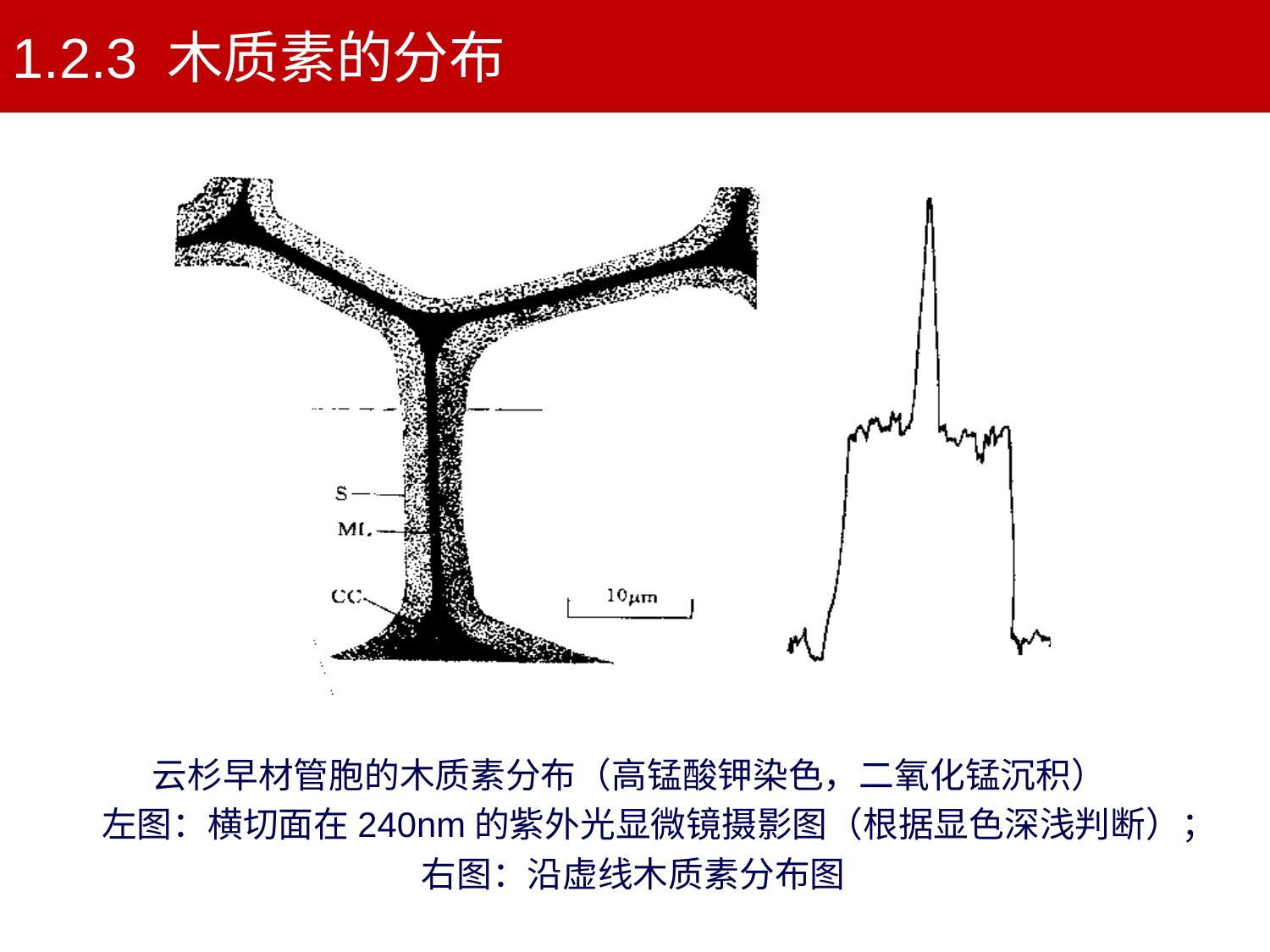

1.2.3 木质素的分布

云杉早材管胞的木质素分布（高锰酸钾染色，二氧化锰沉积）
 左图：横切面在240nm的紫外光显微镜摄影图（根据显色深浅判断）；
右图：沿虚线木质素分布图